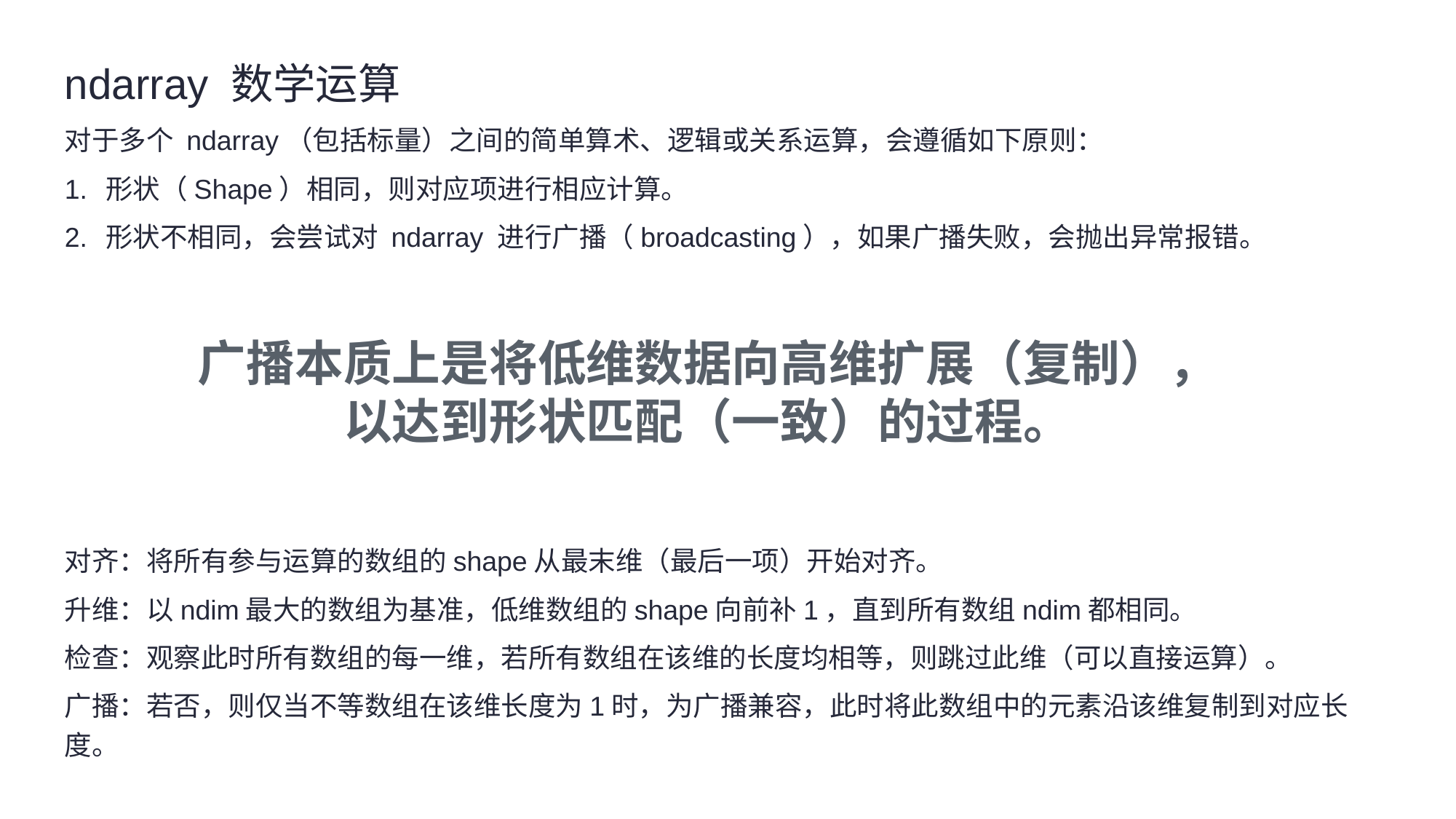

ndarray 数学运算
对于多个 ndarray（包括标量）之间的简单算术、逻辑或关系运算，会遵循如下原则：
形状（Shape）相同，则对应项进行相应计算。
形状不相同，会尝试对 ndarray 进行广播（broadcasting），如果广播失败，会抛出异常报错。
广播本质上是将低维数据向高维扩展（复制），
以达到形状匹配（一致）的过程。
对齐：将所有参与运算的数组的shape从最末维（最后一项）开始对齐。
升维：以ndim最大的数组为基准，低维数组的shape向前补1，直到所有数组ndim都相同。
检查：观察此时所有数组的每一维，若所有数组在该维的长度均相等，则跳过此维（可以直接运算）。
广播：若否，则仅当不等数组在该维长度为1时，为广播兼容，此时将此数组中的元素沿该维复制到对应长度。